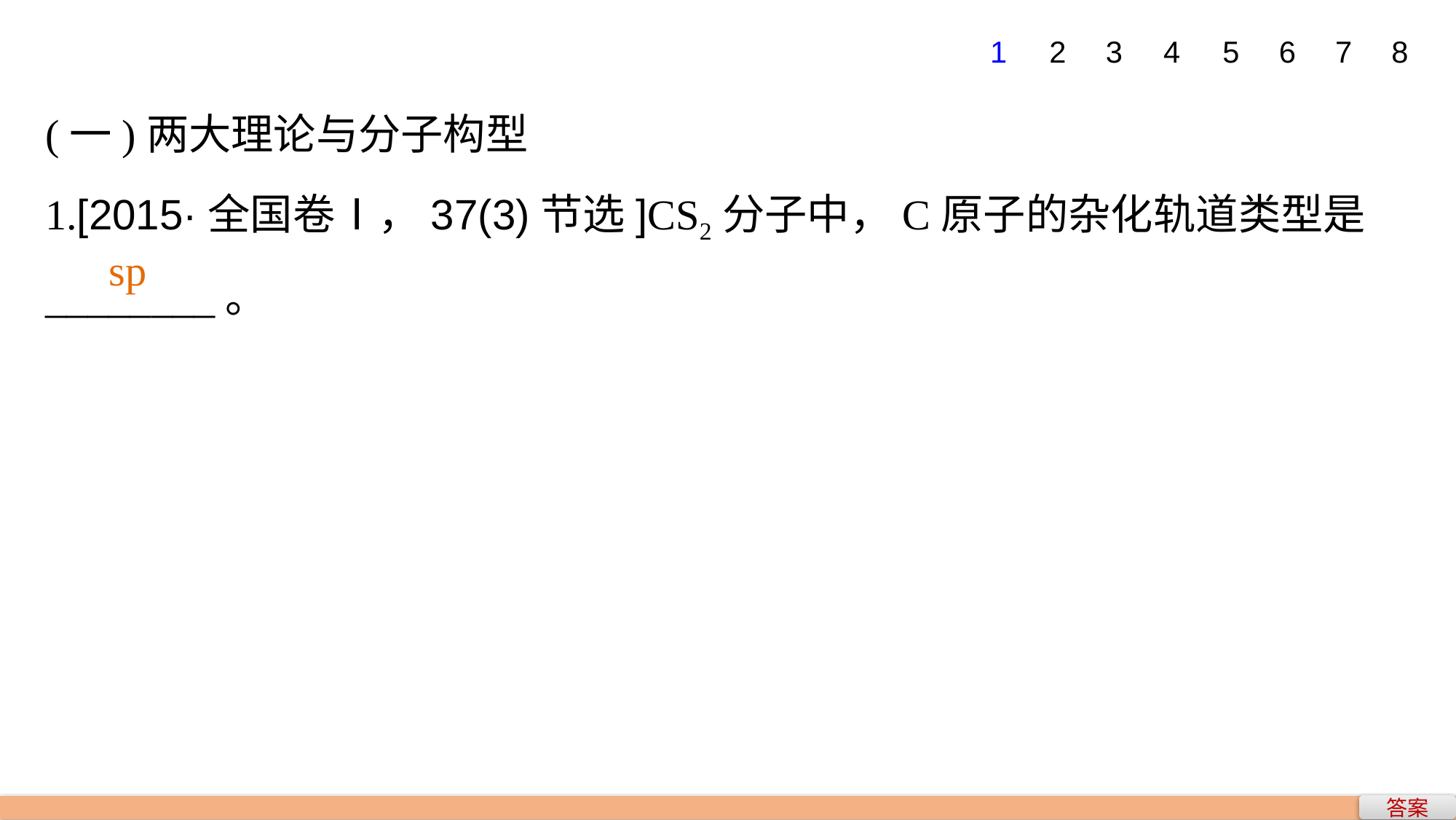

1
2
3
4
5
6
7
8
(一)两大理论与分子构型
1.[2015·全国卷Ⅰ，37(3)节选]CS2分子中，C原子的杂化轨道类型是________。
sp
答案